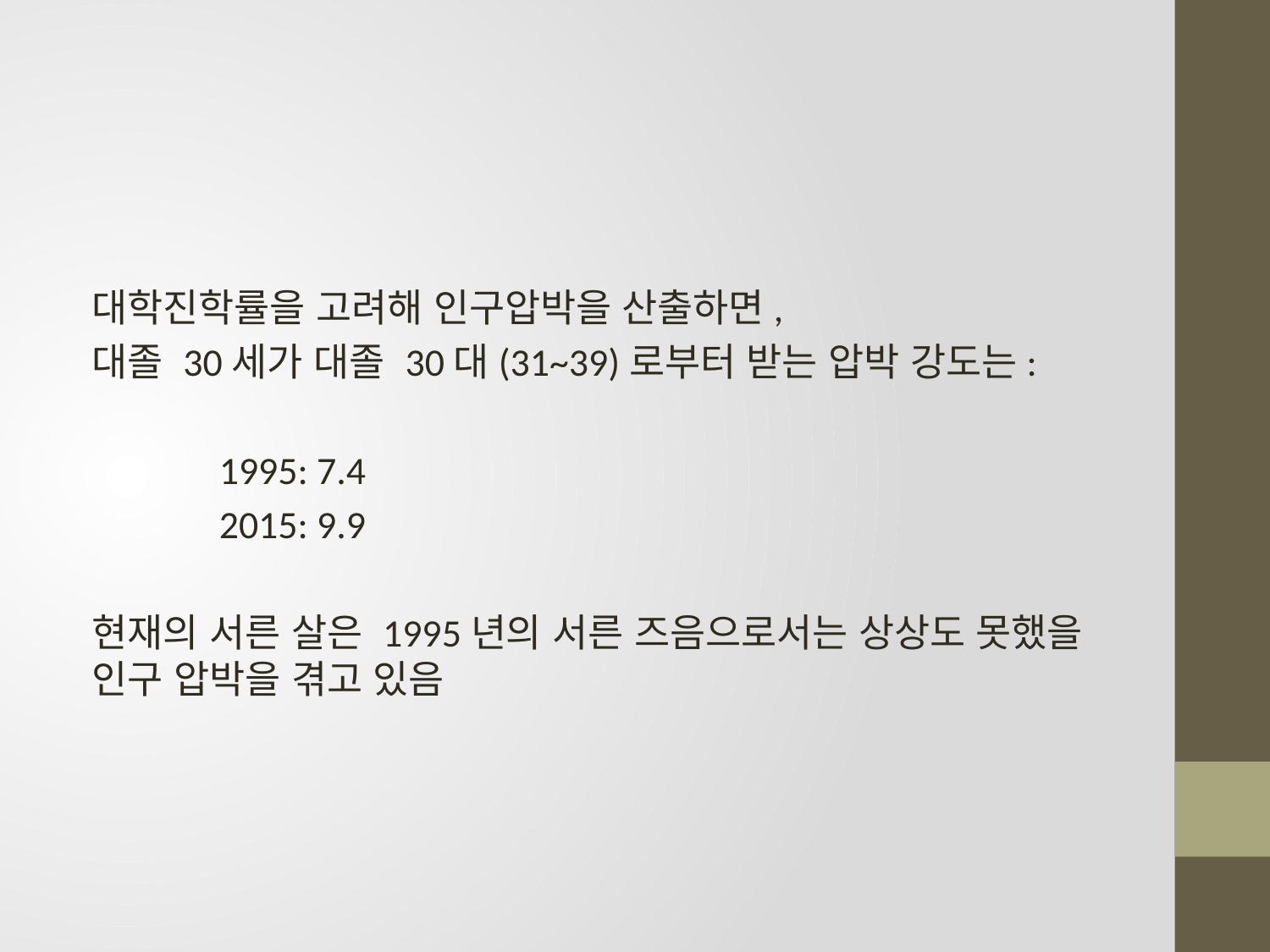

#

대학진학률을 고려해 인구압박을 산출하면,
대졸 30세가 대졸 30대(31~39)로부터 받는 압박 강도는:

	1995: 7.4
	2015: 9.9

현재의 서른 살은 1995년의 서른 즈음으로서는 상상도 못했을 인구 압박을 겪고 있음